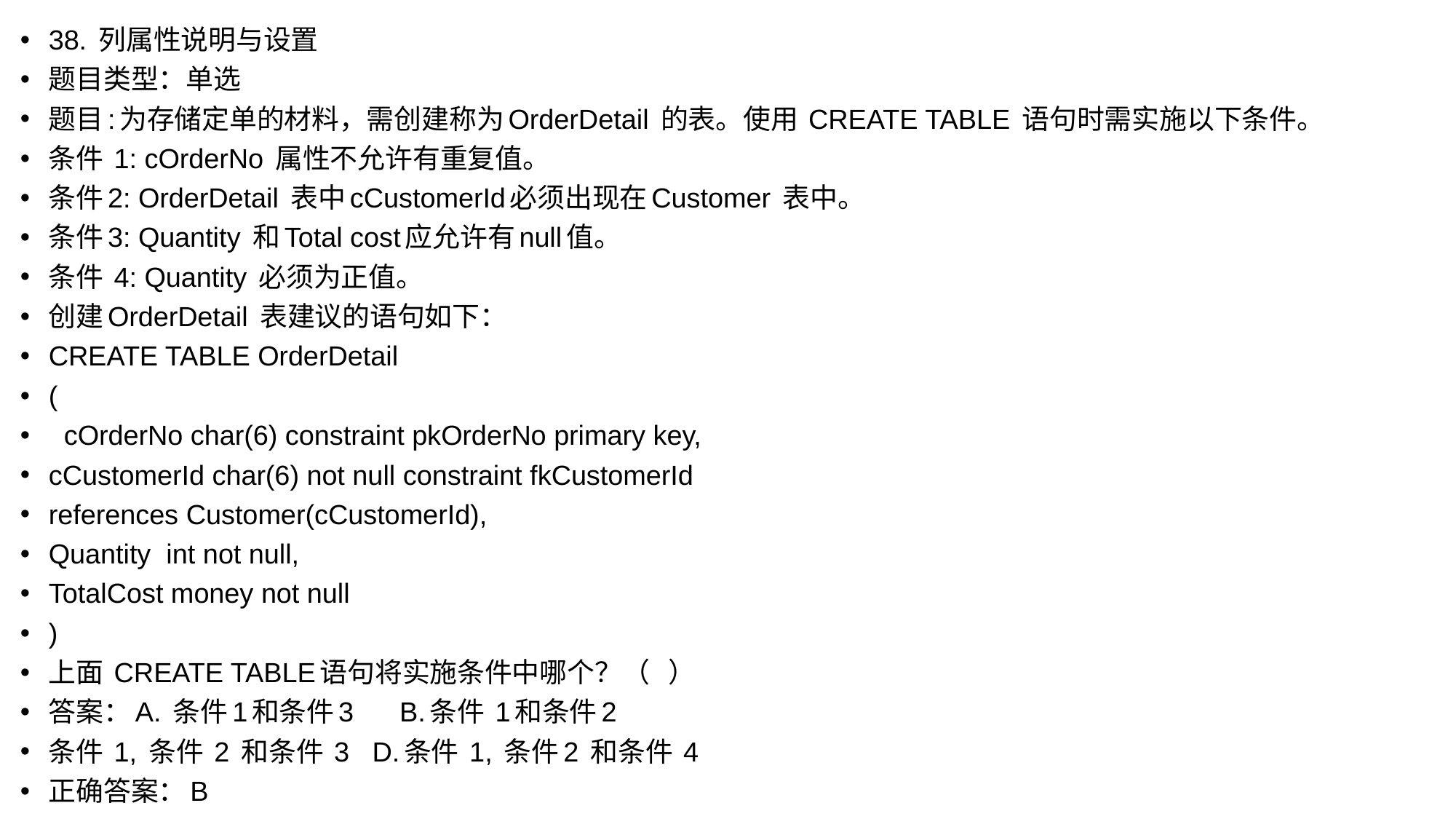

38. 列属性说明与设置
题目类型：单选
题目:为存储定单的材料，需创建称为OrderDetail 的表。使用 CREATE TABLE 语句时需实施以下条件。
条件 1: cOrderNo 属性不允许有重复值。
条件2: OrderDetail 表中cCustomerId必须出现在Customer 表中。
条件3: Quantity 和Total cost应允许有null值。
条件 4: Quantity 必须为正值。
创建OrderDetail 表建议的语句如下：
CREATE TABLE OrderDetail
(
  cOrderNo char(6) constraint pkOrderNo primary key,
cCustomerId char(6) not null constraint fkCustomerId
references Customer(cCustomerId),
Quantity  int not null,
TotalCost money not null
)
上面 CREATE TABLE语句将实施条件中哪个？（   ）
答案：A. 条件1和条件3      B.条件 1和条件2
条件 1, 条件 2 和条件 3   D.条件 1, 条件2 和条件 4
正确答案：B

#